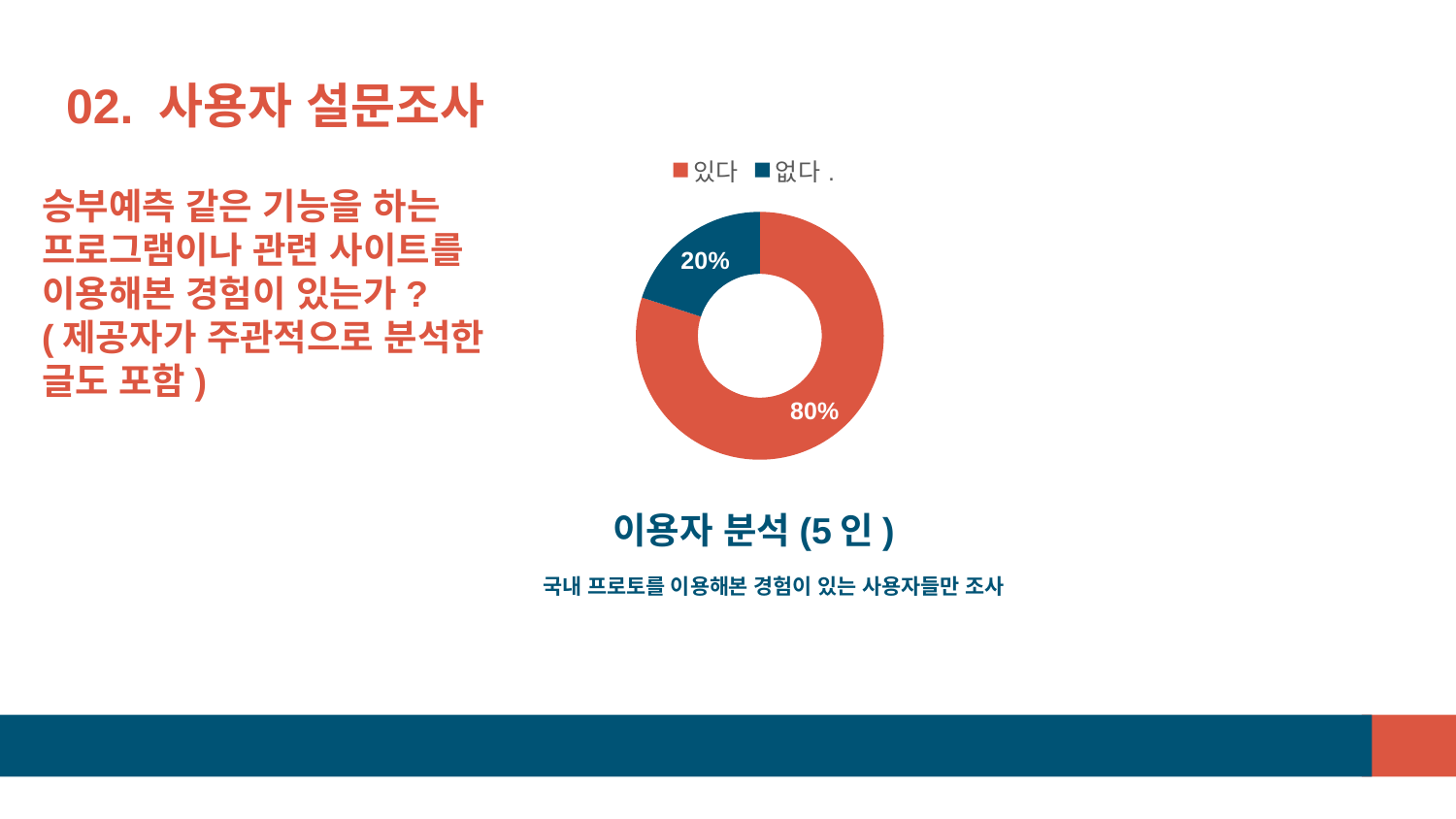

# 02. 사용자 설문조사

### Chart

| Category | 판매 |
|---|---|
| 있다 | 80.0 |
| 없다. | 20.0 |
승부예측 같은 기능을 하는 프로그램이나 관련 사이트를 이용해본 경험이 있는가?
(제공자가 주관적으로 분석한 글도 포함)
이용자 분석(5인)
국내 프로토를 이용해본 경험이 있는 사용자들만 조사